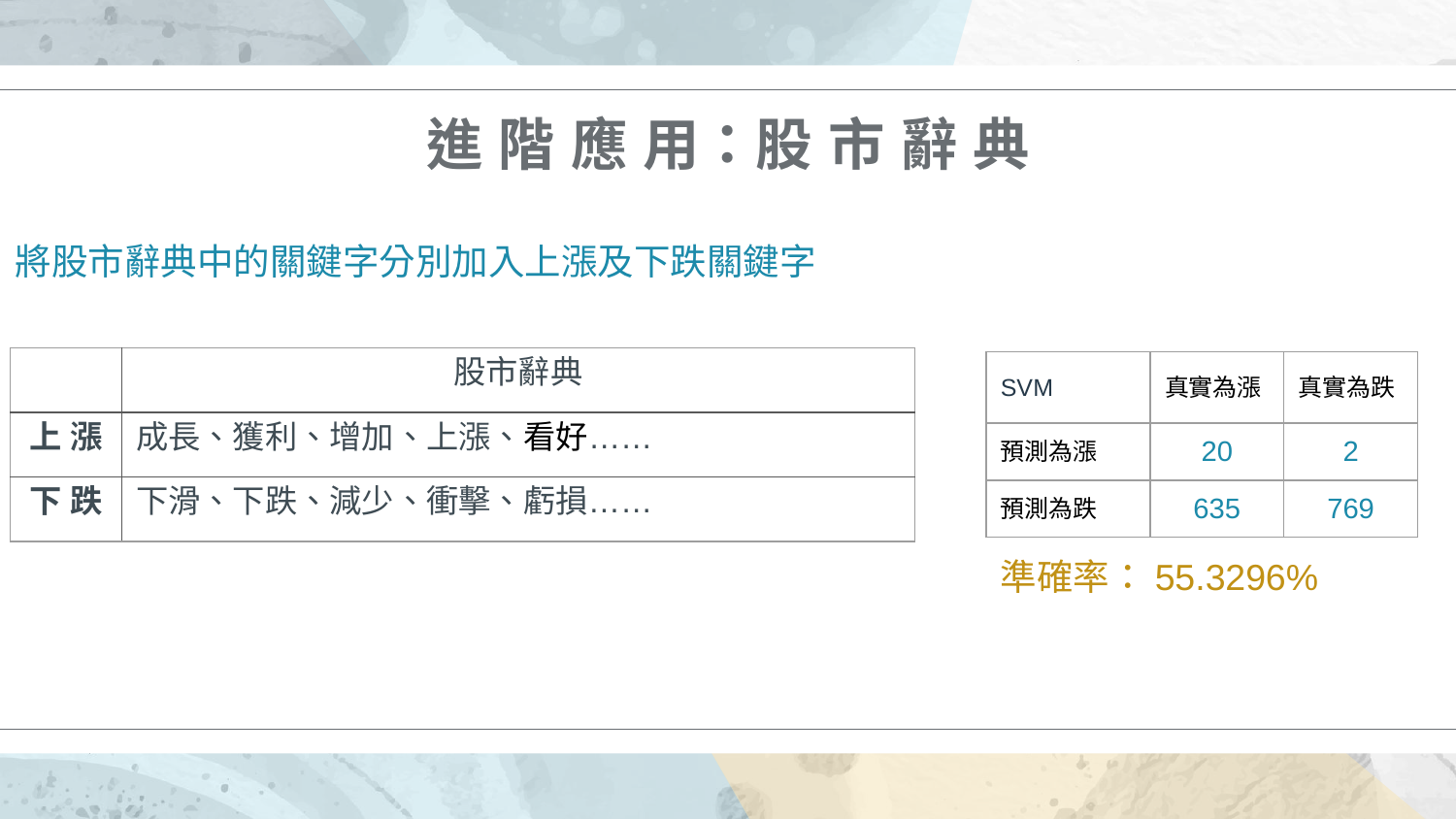

進 階 應 用：股 市 辭 典
將股市辭典中的關鍵字分別加入上漲及下跌關鍵字
|  | 股市辭典 |
| --- | --- |
| 上 漲 | 成長、獲利、增加、上漲、看好…… |
| 下 跌 | 下滑、下跌、減少、衝擊、虧損…… |
| SVM | 真實為漲 | 真實為跌 |
| --- | --- | --- |
| 預測為漲 | 20 | 2 |
| 預測為跌 | 635 | 769 |
準確率：55.3296%